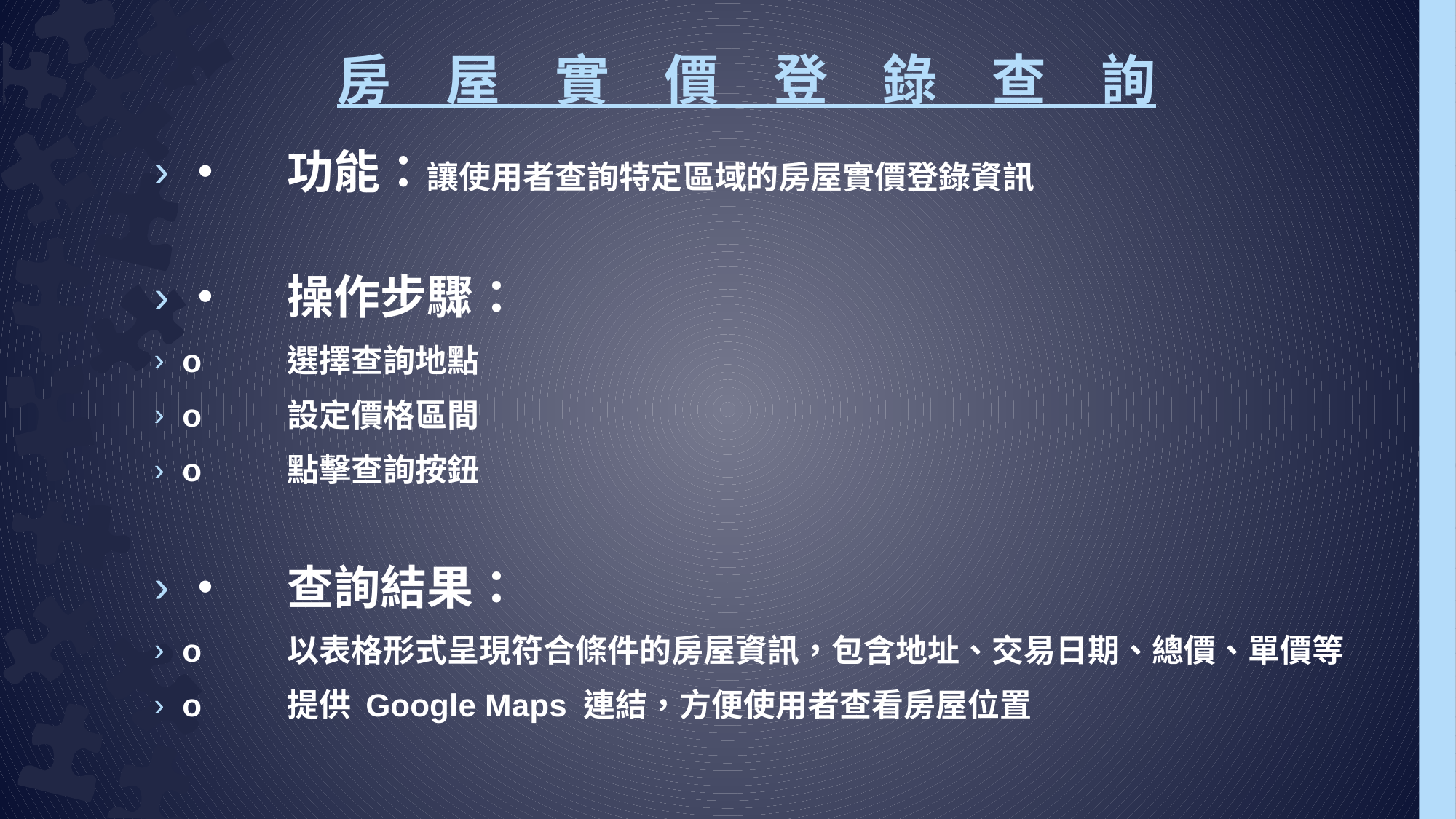

# 房　屋　實　價　登　錄　查　詢
•	功能：讓使用者查詢特定區域的房屋實價登錄資訊

•	操作步驟：
o	選擇查詢地點
o	設定價格區間
o	點擊查詢按鈕

•	查詢結果：
o	以表格形式呈現符合條件的房屋資訊，包含地址、交易日期、總價、單價等
o	提供 Google Maps 連結，方便使用者查看房屋位置